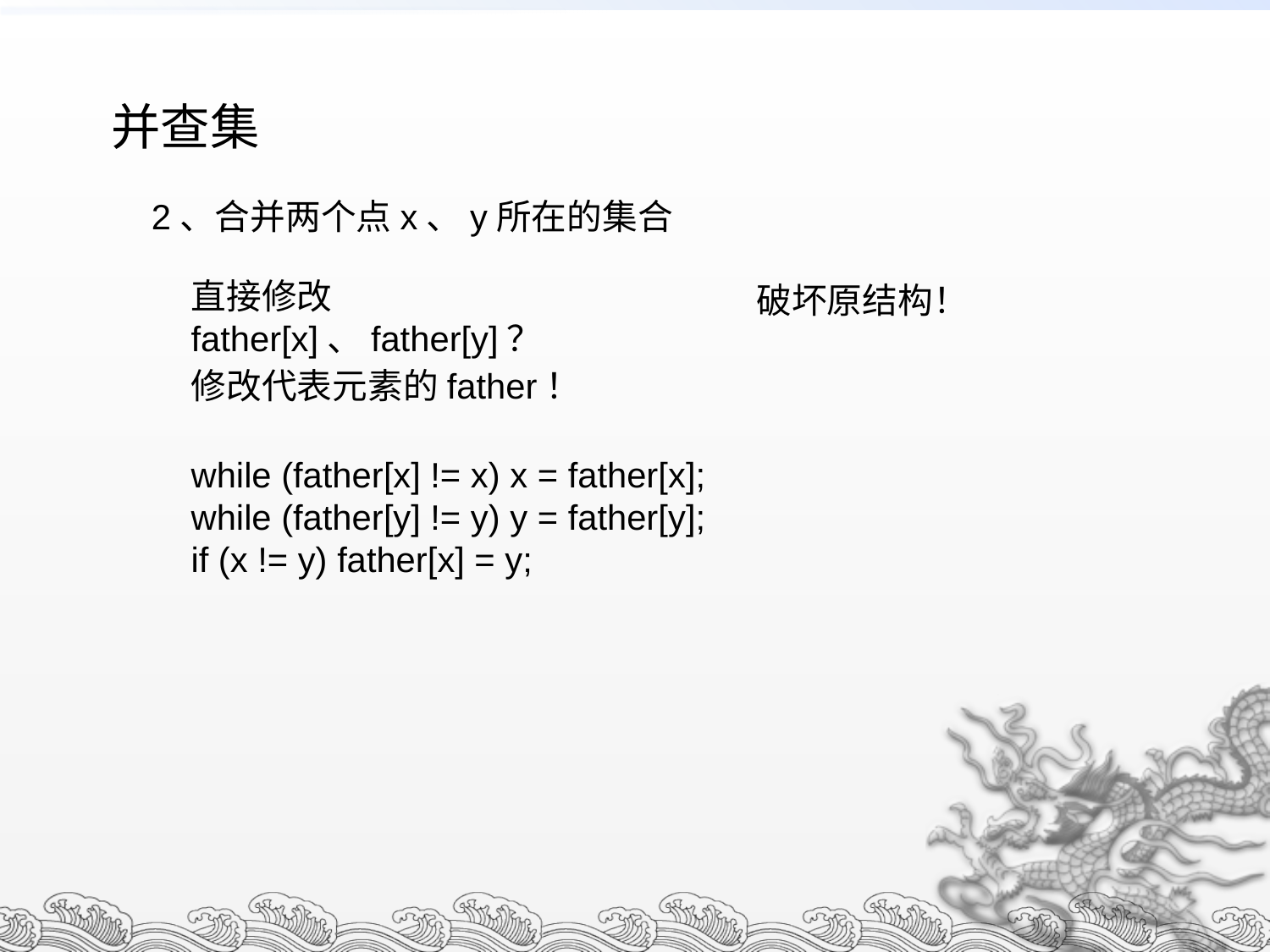

并查集
2、合并两个点x、y所在的集合
直接修改father[x]、father[y]？
破坏原结构！
修改代表元素的father！
while (father[x] != x) x = father[x];
while (father[y] != y) y = father[y];
if (x != y) father[x] = y;